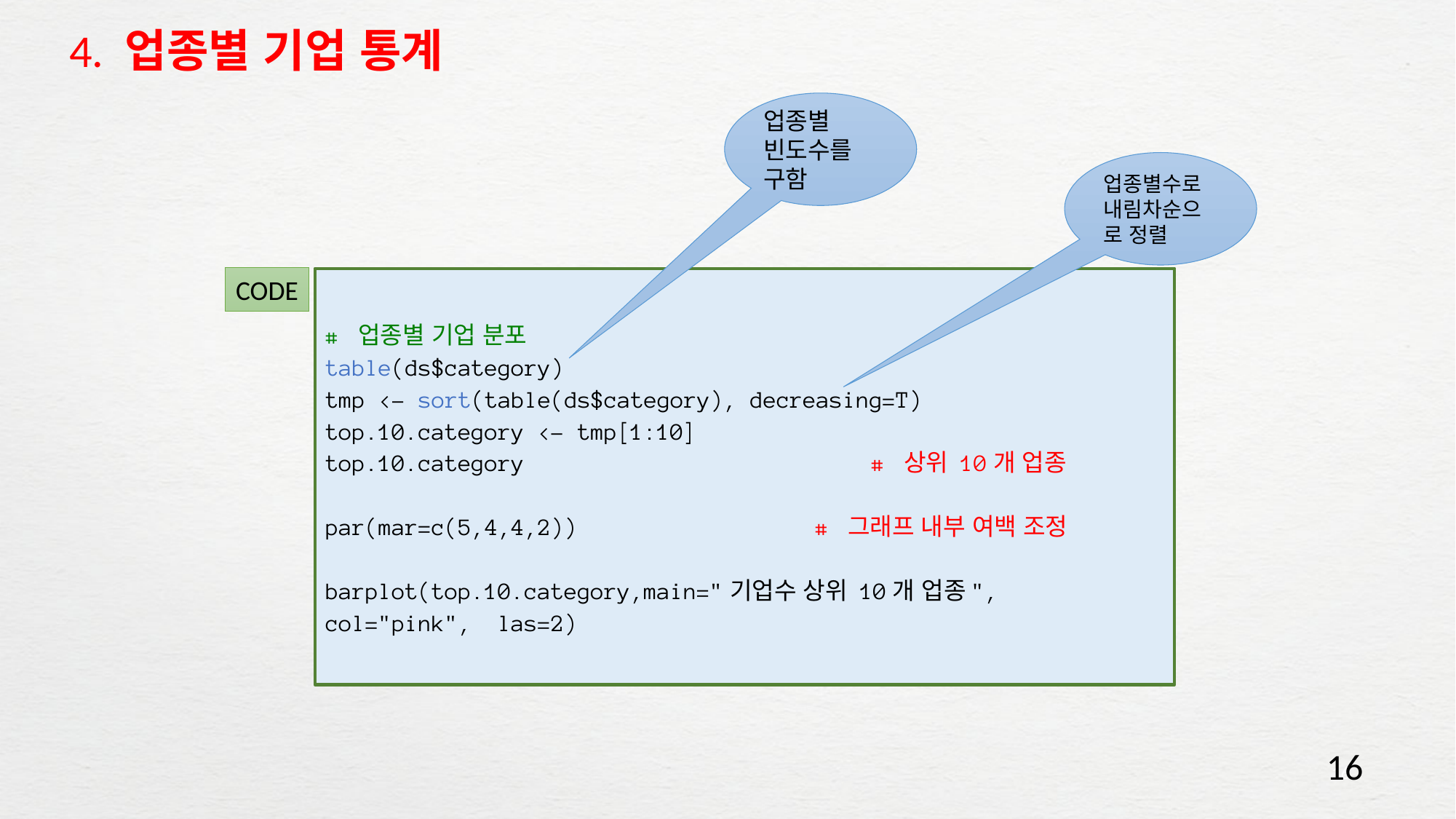

# 4. 업종별 기업 통계
업종별 빈도수를 구함
업종별수로 내림차순으로 정렬

CODE
# 업종별 기업 분포
table(ds$category)
tmp <- sort(table(ds$category), decreasing=T)
top.10.category <- tmp[1:10]
top.10.category 				# 상위 10개 업종

par(mar=c(5,4,4,2)) 		    # 그래프 내부 여백 조정

barplot(top.10.category,main="기업수 상위 10개 업종",  col="pink",  las=2)
16
16